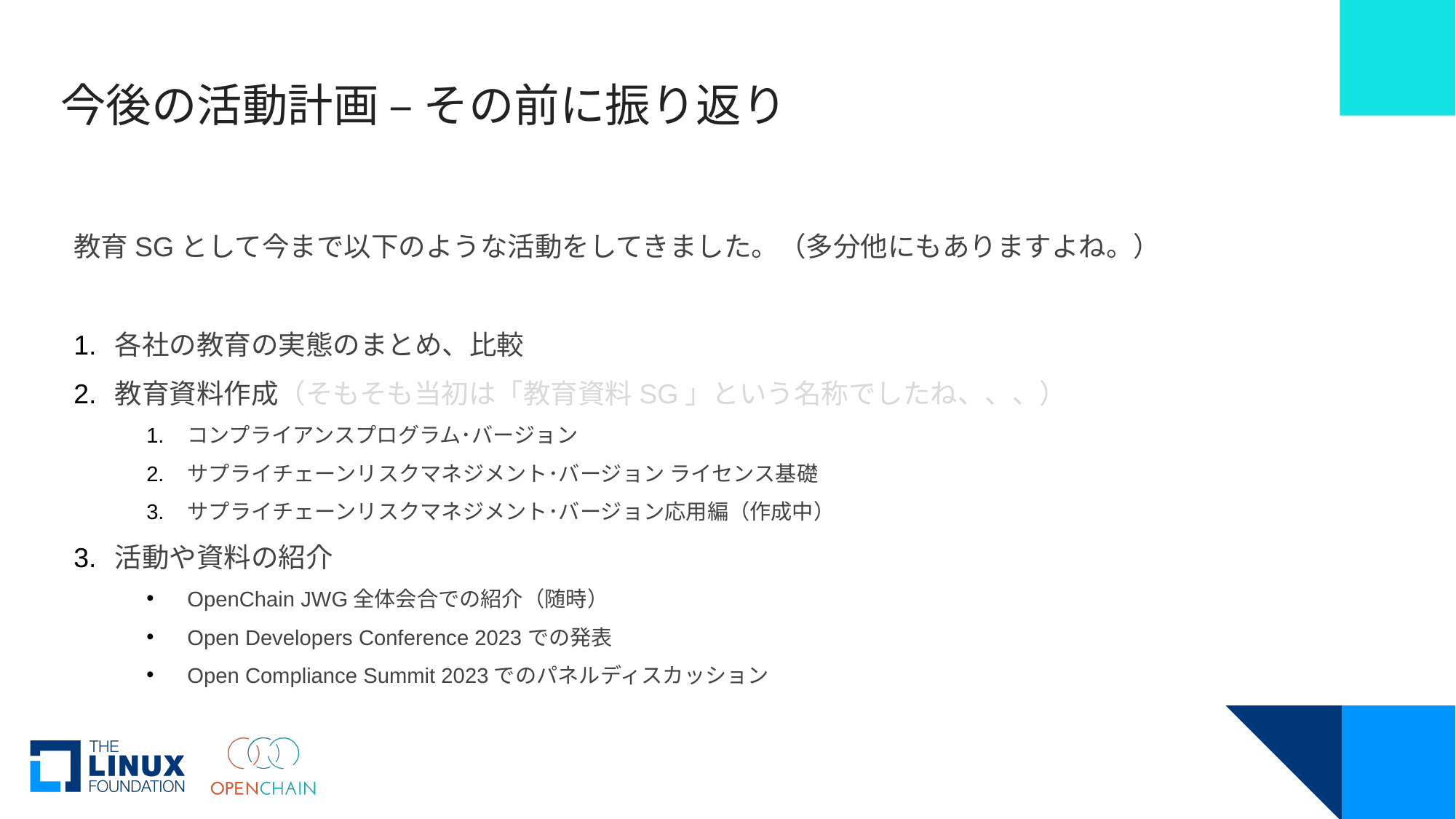

# 今後の活動計画 – その前に振り返り
教育SGとして今まで以下のような活動をしてきました。（多分他にもありますよね。）

各社の教育の実態のまとめ、比較
教育資料作成（そもそも当初は「教育資料SG」という名称でしたね、、、）
コンプライアンスプログラム･バージョン
サプライチェーンリスクマネジメント･バージョン ライセンス基礎
サプライチェーンリスクマネジメント･バージョン応用編（作成中）
活動や資料の紹介
OpenChain JWG全体会合での紹介（随時）
Open Developers Conference 2023での発表
Open Compliance Summit 2023でのパネルディスカッション